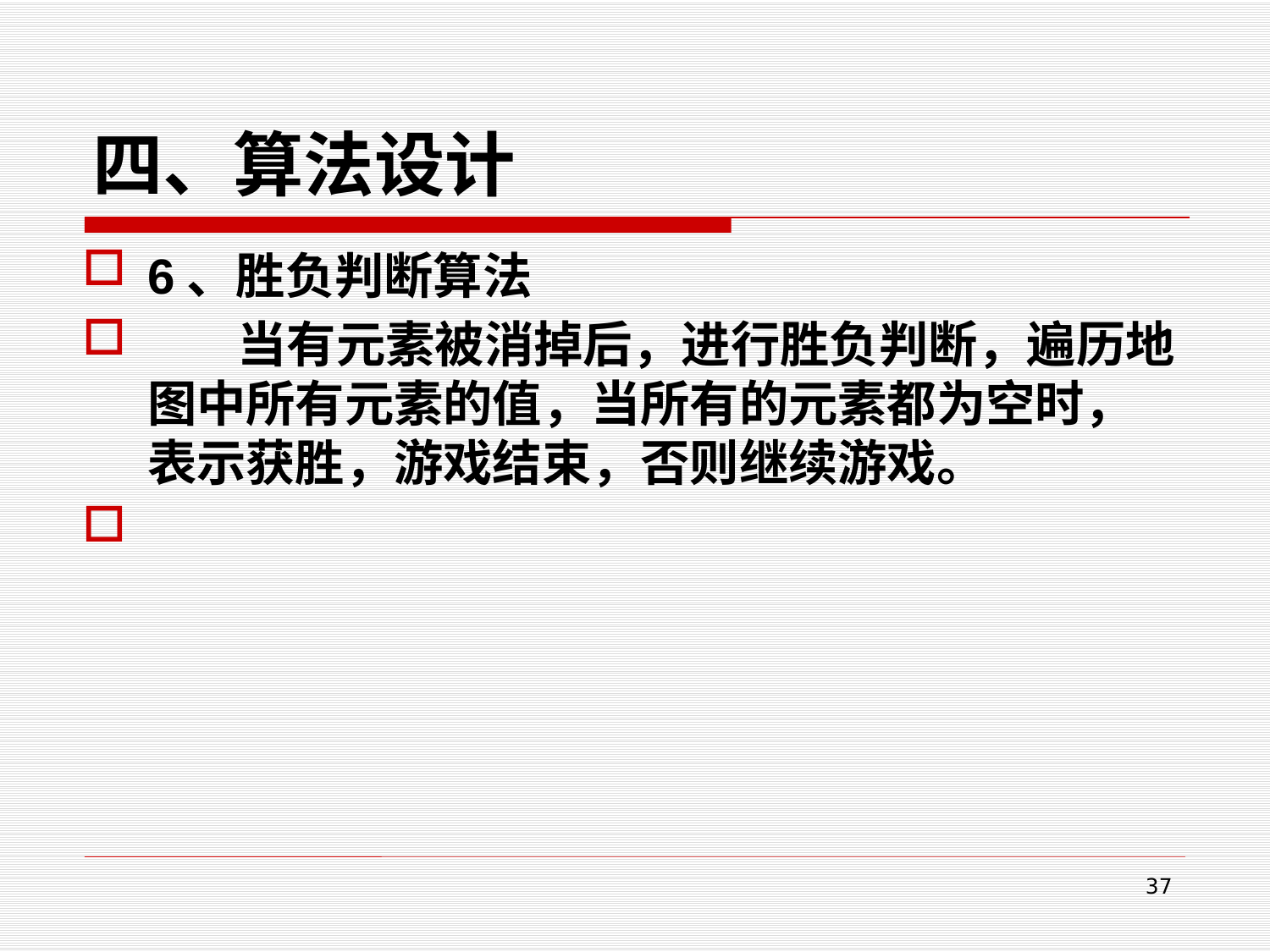

# 四、算法设计
6、胜负判断算法
       当有元素被消掉后，进行胜负判断，遍历地图中所有元素的值，当所有的元素都为空时，表示获胜，游戏结束，否则继续游戏。

37